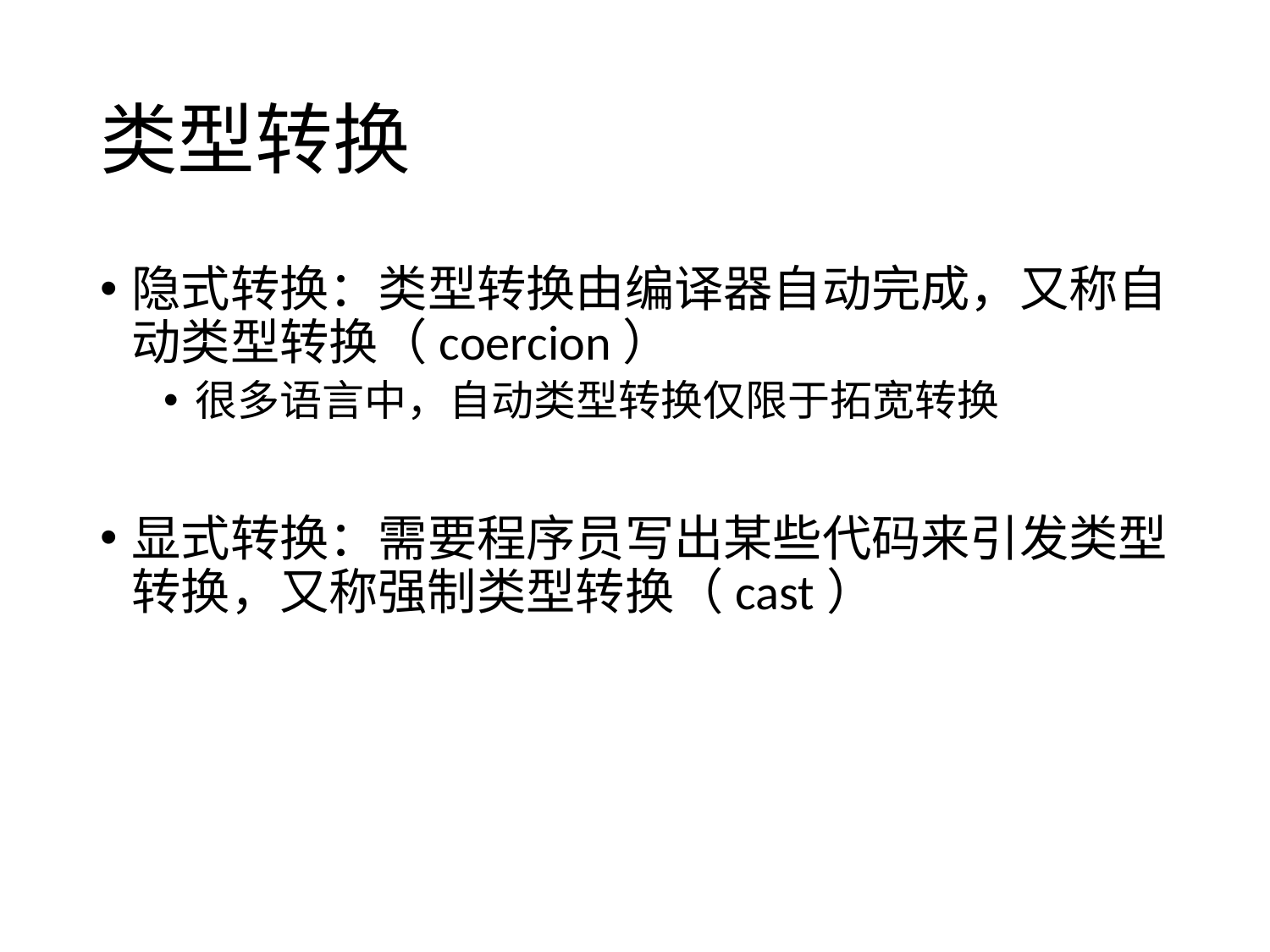

# 类型转换
隐式转换：类型转换由编译器自动完成，又称自动类型转换（coercion）
很多语言中，自动类型转换仅限于拓宽转换

显式转换：需要程序员写出某些代码来引发类型转换，又称强制类型转换（cast）